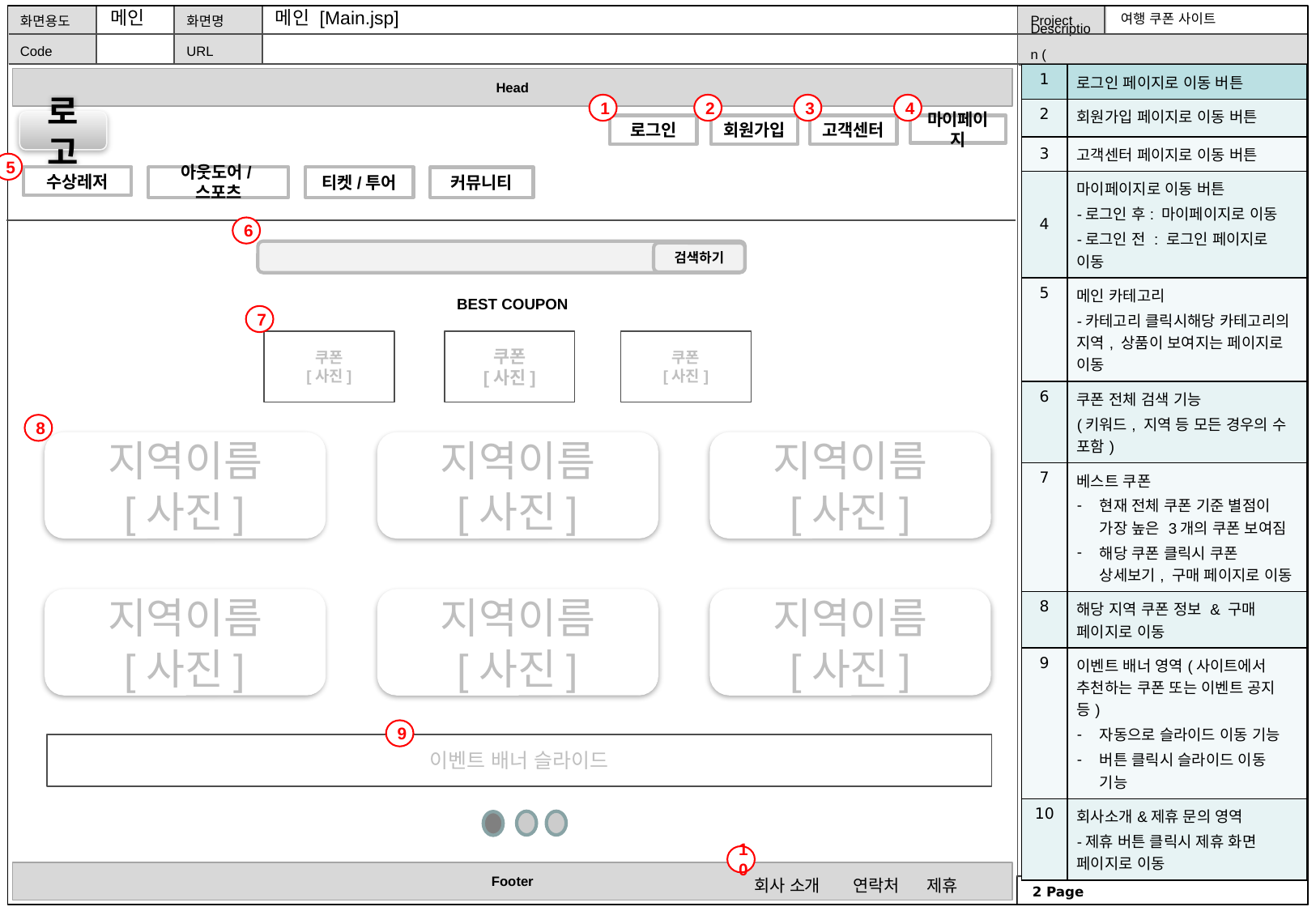

메인
메인 [Main.jsp]
여행 쿠폰 사이트
| 1 | 로그인 페이지로 이동 버튼 |
| --- | --- |
| 2 | 회원가입 페이지로 이동 버튼 |
| 3 | 고객센터 페이지로 이동 버튼 |
| 4 | 마이페이지로 이동 버튼 -로그인 후: 마이페이지로 이동 -로그인 전 : 로그인 페이지로 이동 |
| 5 | 메인 카테고리 -카테고리 클릭시해당 카테고리의 지역, 상품이 보여지는 페이지로 이동 |
| 6 | 쿠폰 전체 검색 기능 (키워드, 지역 등 모든 경우의 수 포함) |
| 7 | 베스트 쿠폰 현재 전체 쿠폰 기준 별점이 가장 높은 3개의 쿠폰 보여짐 해당 쿠폰 클릭시 쿠폰 상세보기, 구매 페이지로 이동 |
| 8 | 해당 지역 쿠폰 정보 & 구매 페이지로 이동 |
| 9 | 이벤트 배너 영역(사이트에서 추천하는 쿠폰 또는 이벤트 공지 등) 자동으로 슬라이드 이동 기능 버튼 클릭시 슬라이드 이동 기능 |
| 10 | 회사소개&제휴 문의 영역 -제휴 버튼 클릭시 제휴 화면 페이지로 이동 |
1
2
3
4
로고
고객센터
마이페이지
로그인
회원가입
5
수상레저
아웃도어/스포츠
티켓/투어
커뮤니티
6

검색하기
BEST COUPON
7
쿠폰
[사진]
쿠폰
[사진]
쿠폰
[사진]
8
지역이름
[사진]
지역이름
[사진]
지역이름
[사진]
지역이름
[사진]
지역이름
[사진]
지역이름
[사진]
9
이벤트 배너 슬라이드

10
 회사 소개       연락처      제휴